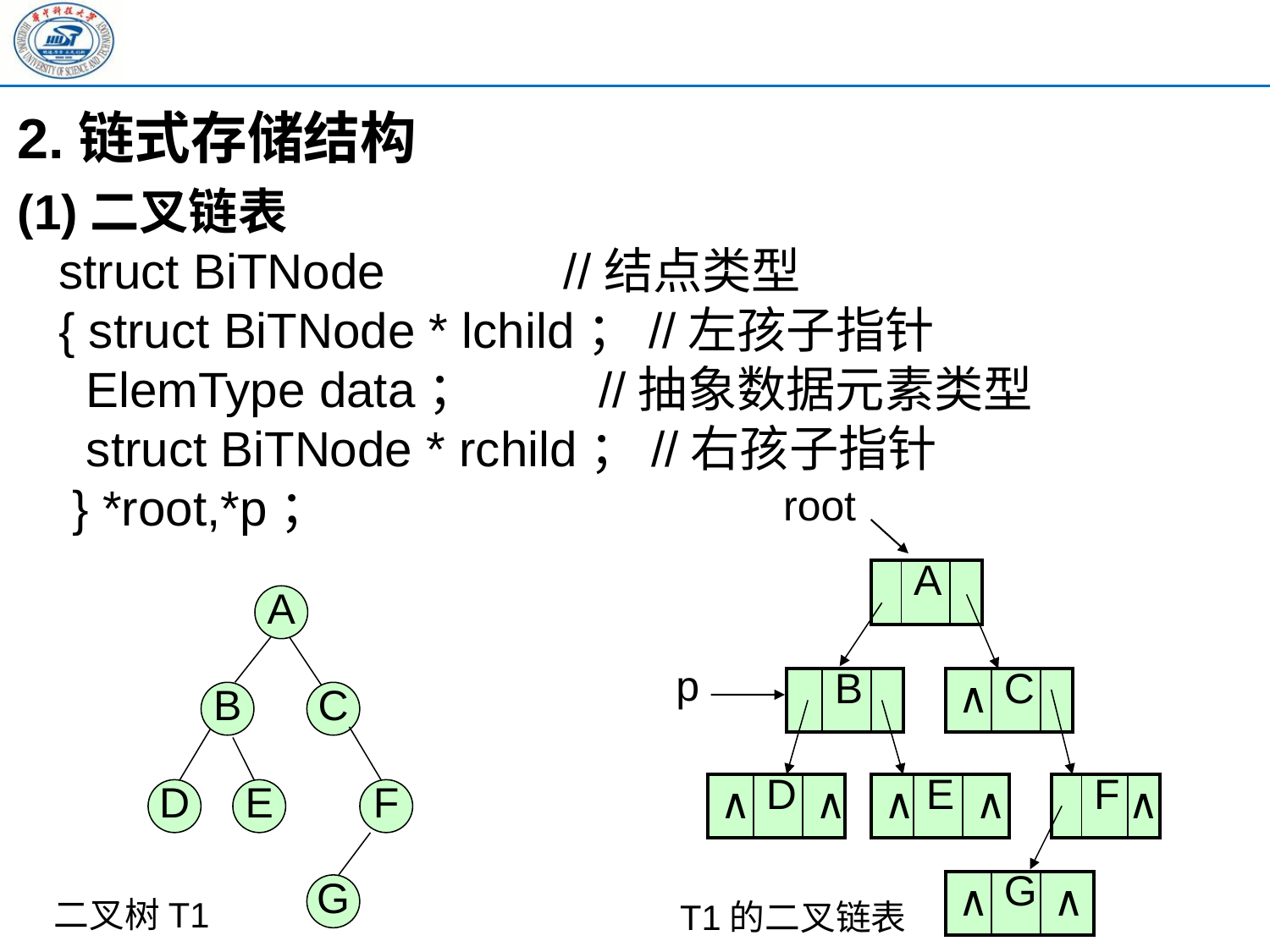

2.链式存储结构
(1)二叉链表
   struct BiTNode             //结点类型
   { struct BiTNode * lchild；//左孩子指针
     ElemType data；          //抽象数据元素类型
     struct BiTNode * rchild；//右孩子指针
    } *root,*p；
root

|  | A |  |
| --- | --- | --- |
A

p
|  | B |  |
| --- | --- | --- |
| ∧ | C |  |
| --- | --- | --- |
B
C

| ∧ | D | ∧ |
| --- | --- | --- |
| ∧ | E | ∧ |
| --- | --- | --- |
|  | F | ∧ |
| --- | --- | --- |
D
E
F

| ∧ | G | ∧ |
| --- | --- | --- |
G
二叉树T1
T1的二叉链表